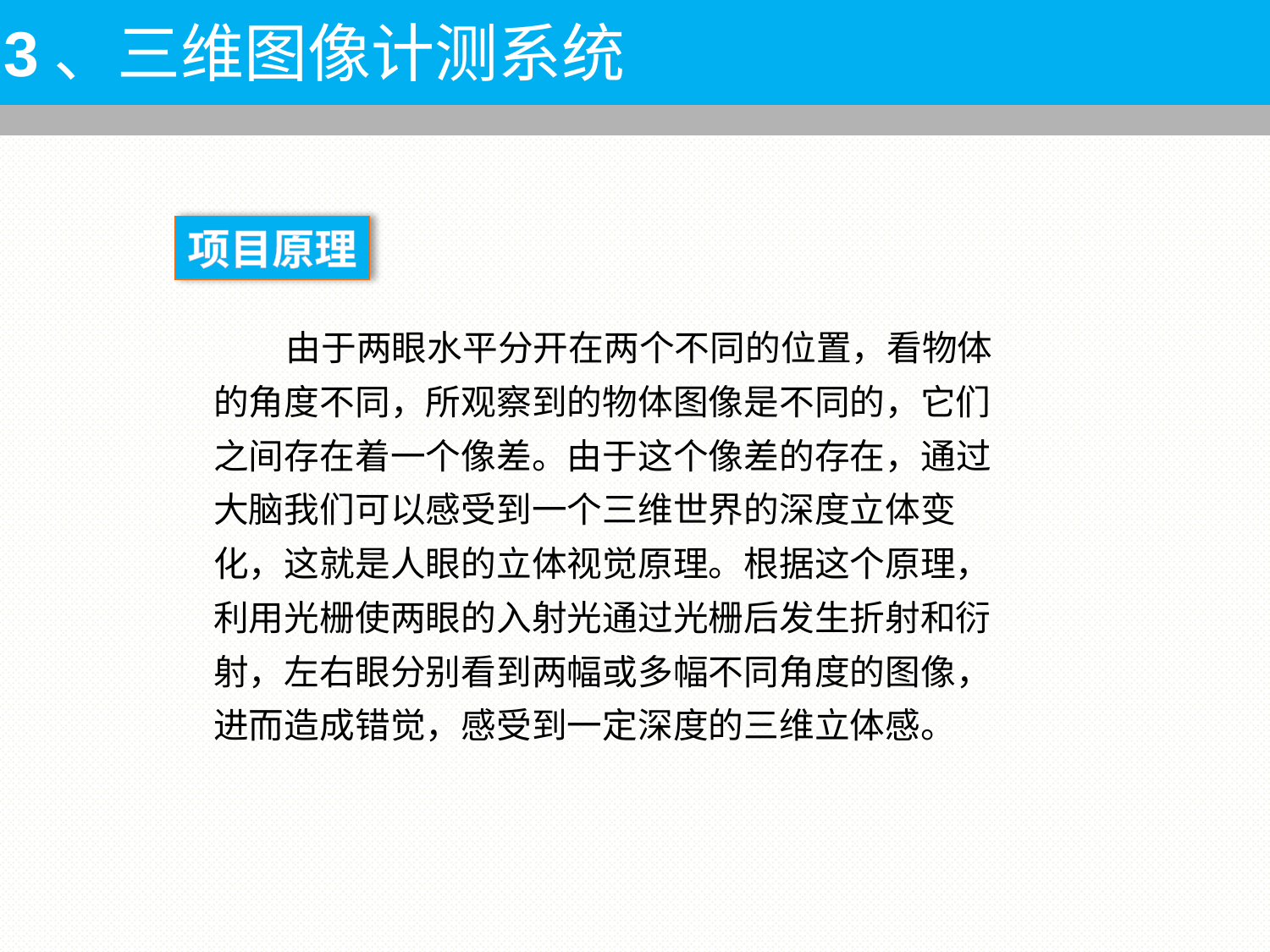

3、三维图像计测系统
项目原理
         由于两眼水平分开在两个不同的位置，看物体的角度不同，所观察到的物体图像是不同的，它们之间存在着一个像差。由于这个像差的存在，通过大脑我们可以感受到一个三维世界的深度立体变化，这就是人眼的立体视觉原理。根据这个原理，利用光栅使两眼的入射光通过光栅后发生折射和衍射，左右眼分别看到两幅或多幅不同角度的图像，进而造成错觉，感受到一定深度的三维立体感。